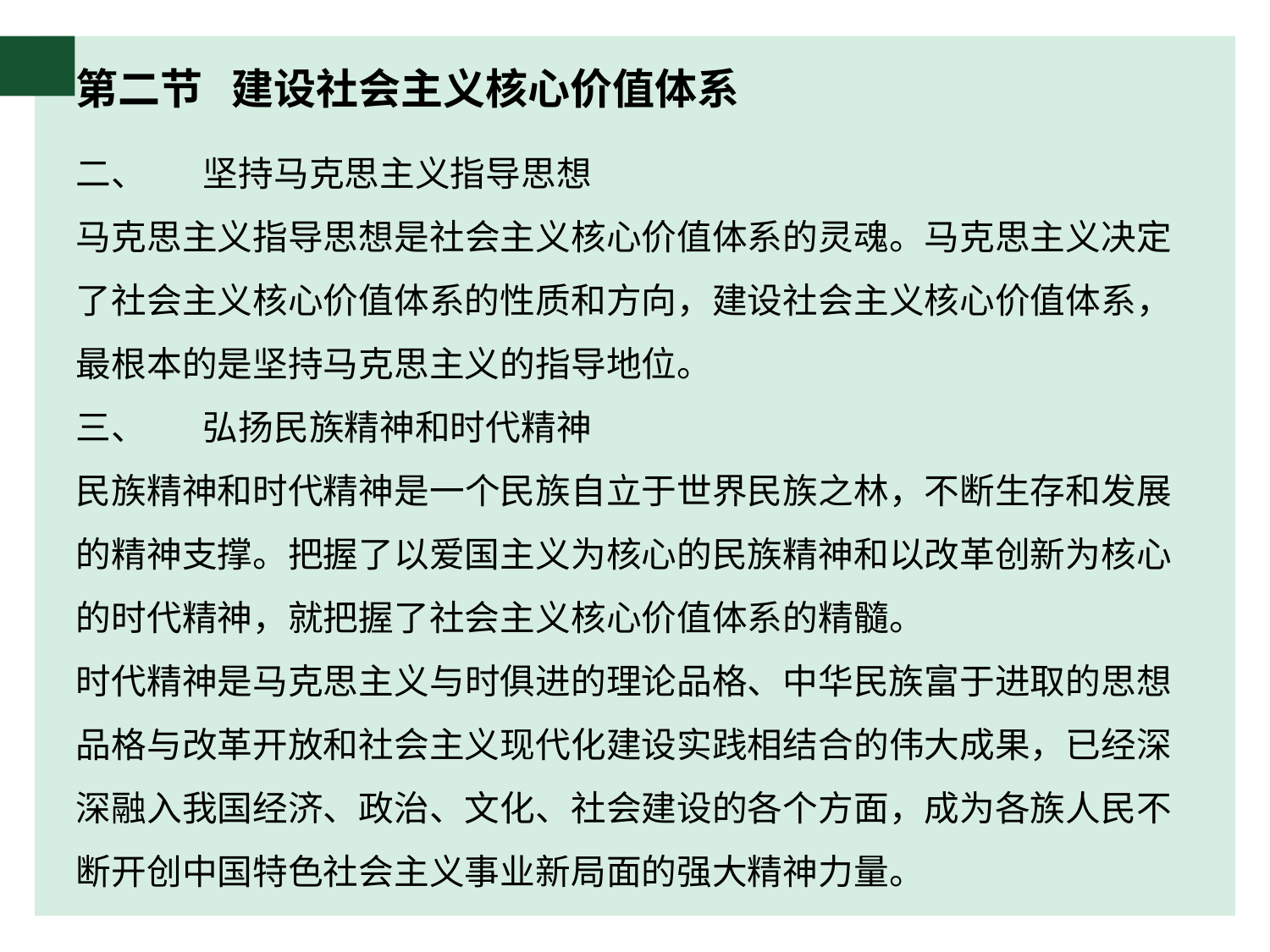

# 第二节   建设社会主义核心价值体系
二、	坚持马克思主义指导思想
马克思主义指导思想是社会主义核心价值体系的灵魂。马克思主义决定了社会主义核心价值体系的性质和方向，建设社会主义核心价值体系，最根本的是坚持马克思主义的指导地位。
三、	弘扬民族精神和时代精神
民族精神和时代精神是一个民族自立于世界民族之林，不断生存和发展的精神支撑。把握了以爱国主义为核心的民族精神和以改革创新为核心的时代精神，就把握了社会主义核心价值体系的精髓。
时代精神是马克思主义与时俱进的理论品格、中华民族富于进取的思想品格与改革开放和社会主义现代化建设实践相结合的伟大成果，已经深深融入我国经济、政治、文化、社会建设的各个方面，成为各族人民不断开创中国特色社会主义事业新局面的强大精神力量。